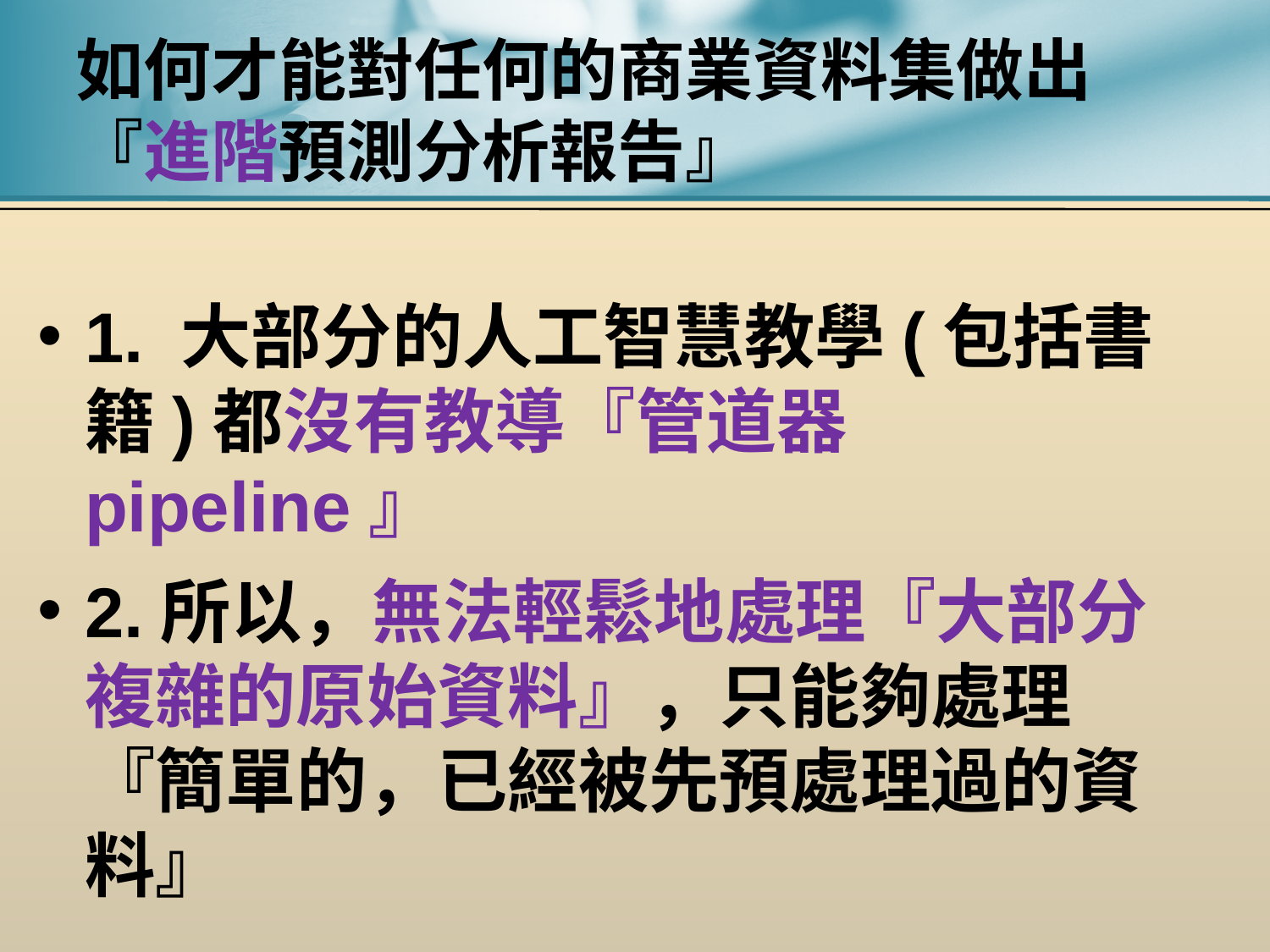

# 如何才能對任何的商業資料集做出『進階預測分析報告』
1. 大部分的人工智慧教學(包括書籍)都沒有教導『管道器pipeline』
2.所以，無法輕鬆地處理『大部分複雜的原始資料』，只能夠處理『簡單的，已經被先預處理過的資料』